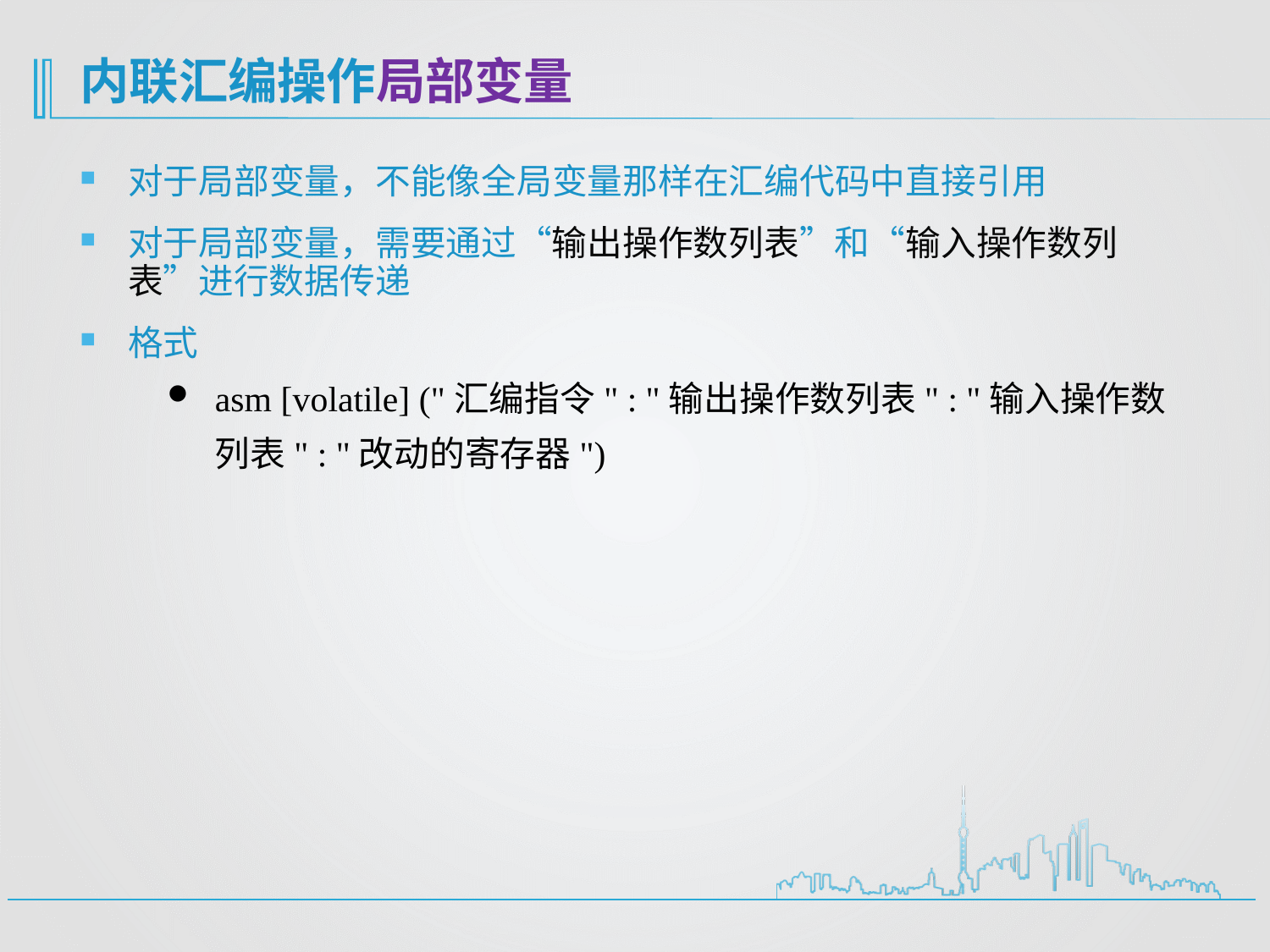

# 内联汇编操作局部变量
对于局部变量，不能像全局变量那样在汇编代码中直接引用
对于局部变量，需要通过“输出操作数列表”和“输入操作数列表”进行数据传递
格式
asm [volatile] ("汇编指令" : "输出操作数列表" : "输入操作数列表" : "改动的寄存器")